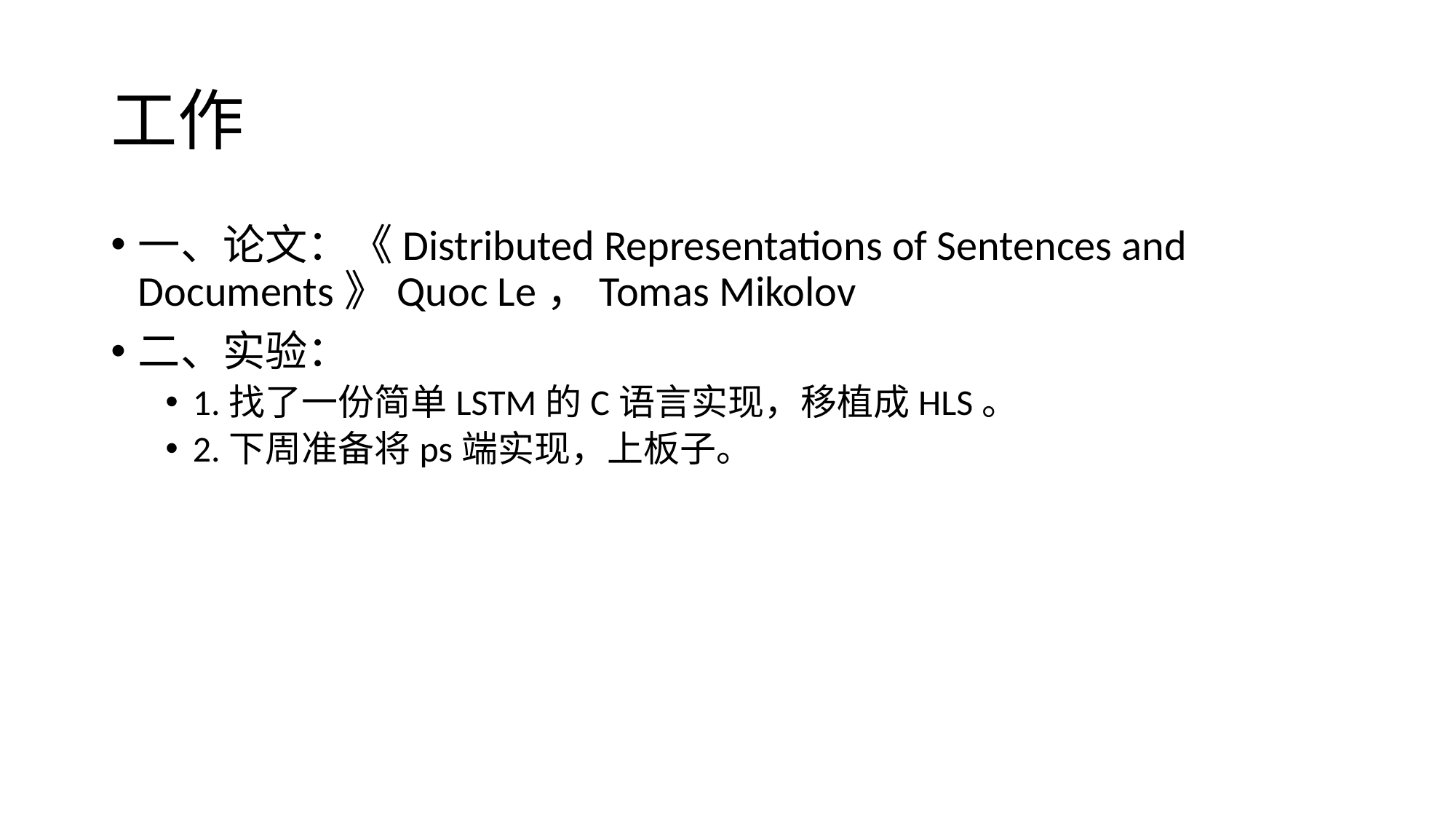

# 工作
一、论文：《Distributed Representations of Sentences and Documents》Quoc Le，Tomas Mikolov
二、实验：
1.找了一份简单LSTM的C语言实现，移植成HLS。
2.下周准备将ps端实现，上板子。